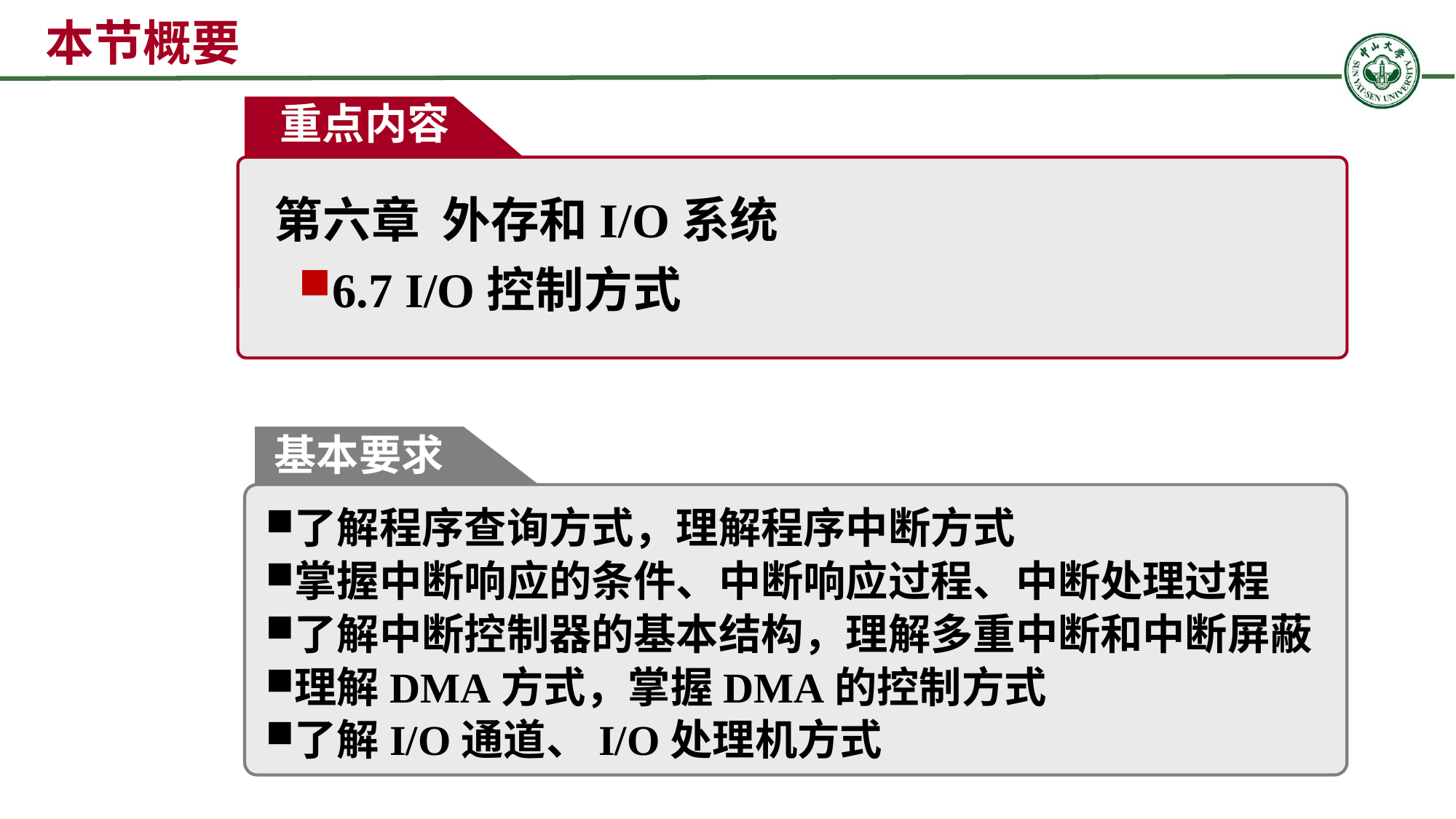

本节概要
重点内容

第六章  外存和I/O系统
6.7 I/O控制方式
基本要求

了解程序查询方式，理解程序中断方式
掌握中断响应的条件、中断响应过程、中断处理过程
了解中断控制器的基本结构，理解多重中断和中断屏蔽
理解DMA方式，掌握DMA的控制方式
了解I/O通道、I/O处理机方式